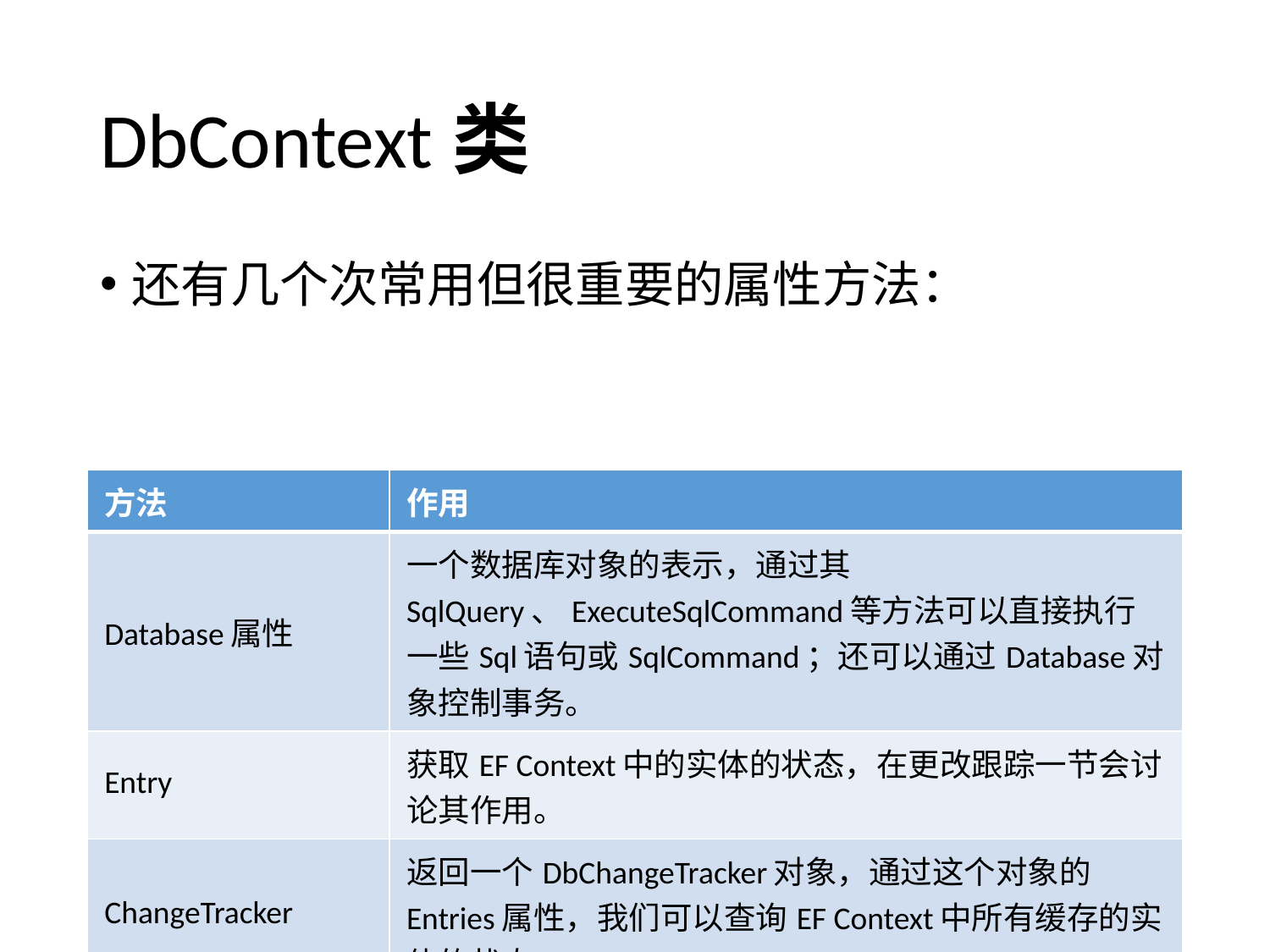

# DbContext类
还有几个次常用但很重要的属性方法：
| 方法 | 作用 |
| --- | --- |
| Database属性 | 一个数据库对象的表示，通过其SqlQuery、ExecuteSqlCommand等方法可以直接执行一些Sql语句或SqlCommand；还可以通过Database对象控制事务。 |
| Entry | 获取EF Context中的实体的状态，在更改跟踪一节会讨论其作用。 |
| ChangeTracker | 返回一个DbChangeTracker对象，通过这个对象的Entries属性，我们可以查询EF Context中所有缓存的实体的状态。 |